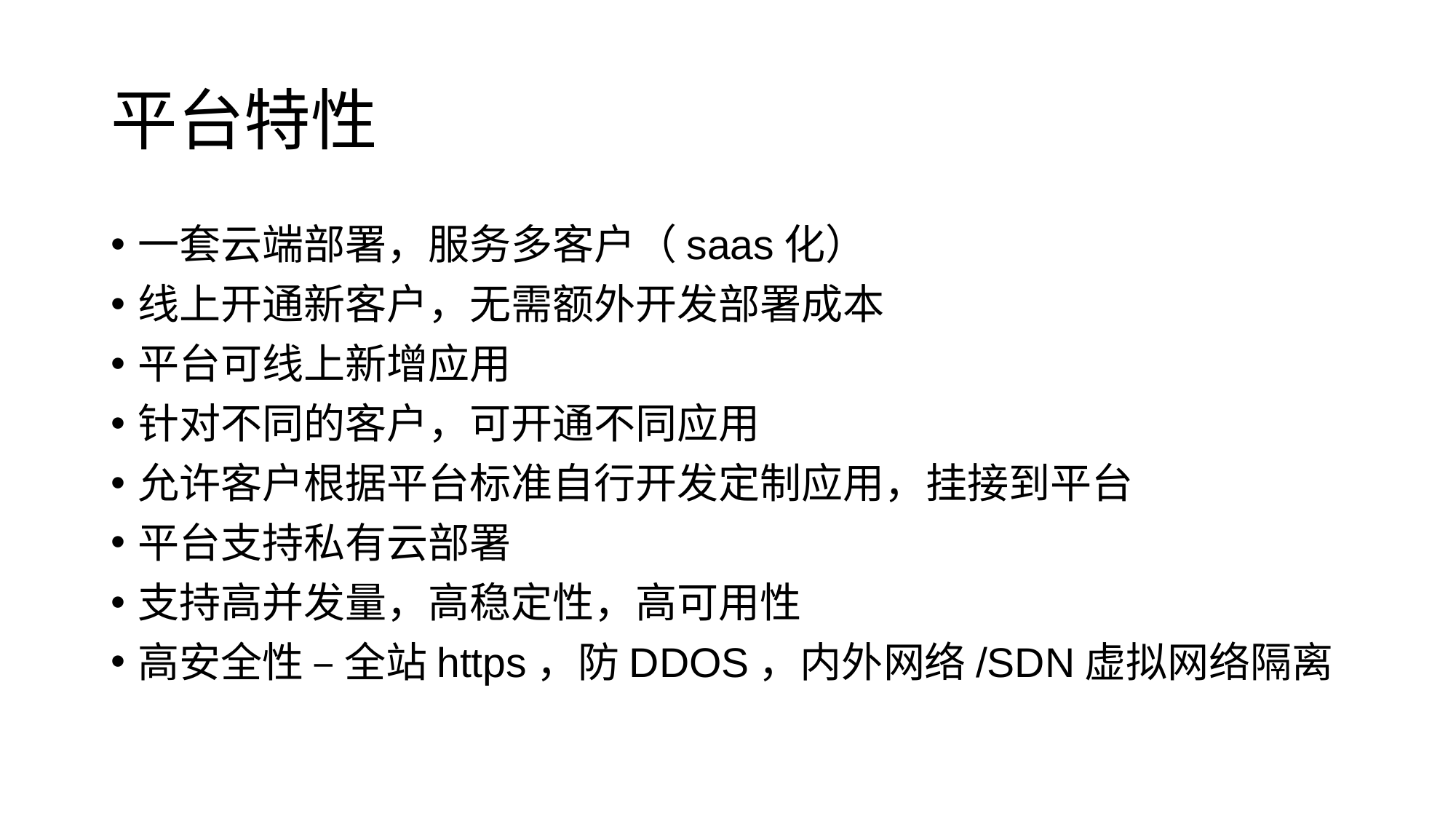

# 平台特性
一套云端部署，服务多客户（saas化）
线上开通新客户，无需额外开发部署成本
平台可线上新增应用
针对不同的客户，可开通不同应用
允许客户根据平台标准自行开发定制应用，挂接到平台
平台支持私有云部署
支持高并发量，高稳定性，高可用性
高安全性 – 全站https，防DDOS，内外网络/SDN虚拟网络隔离